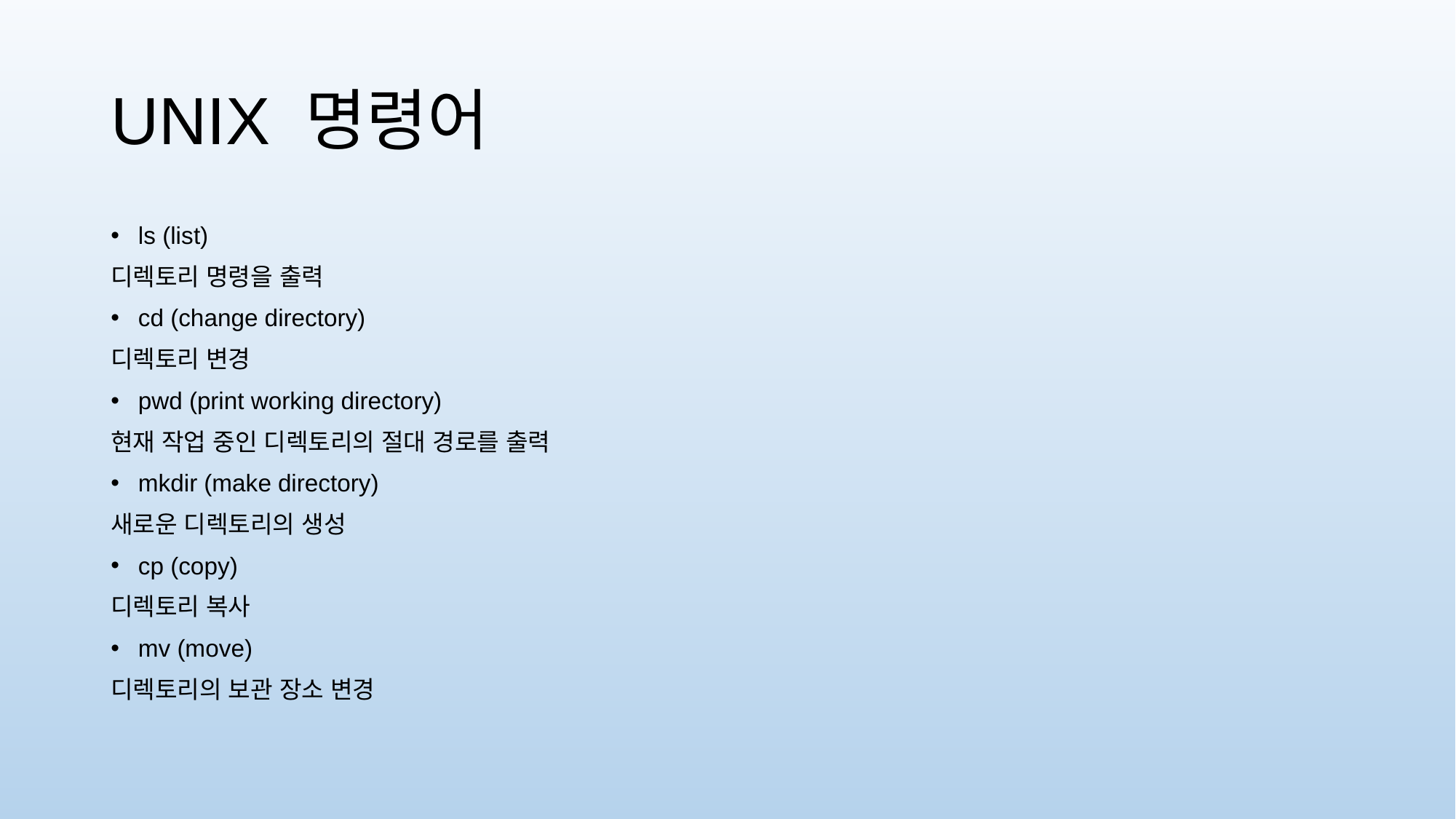

# UNIX 명령어
ls (list)
디렉토리 명령을 출력
cd (change directory)
디렉토리 변경
pwd (print working directory)
현재 작업 중인 디렉토리의 절대 경로를 출력
mkdir (make directory)
새로운 디렉토리의 생성
cp (copy)
디렉토리 복사
mv (move)
디렉토리의 보관 장소 변경